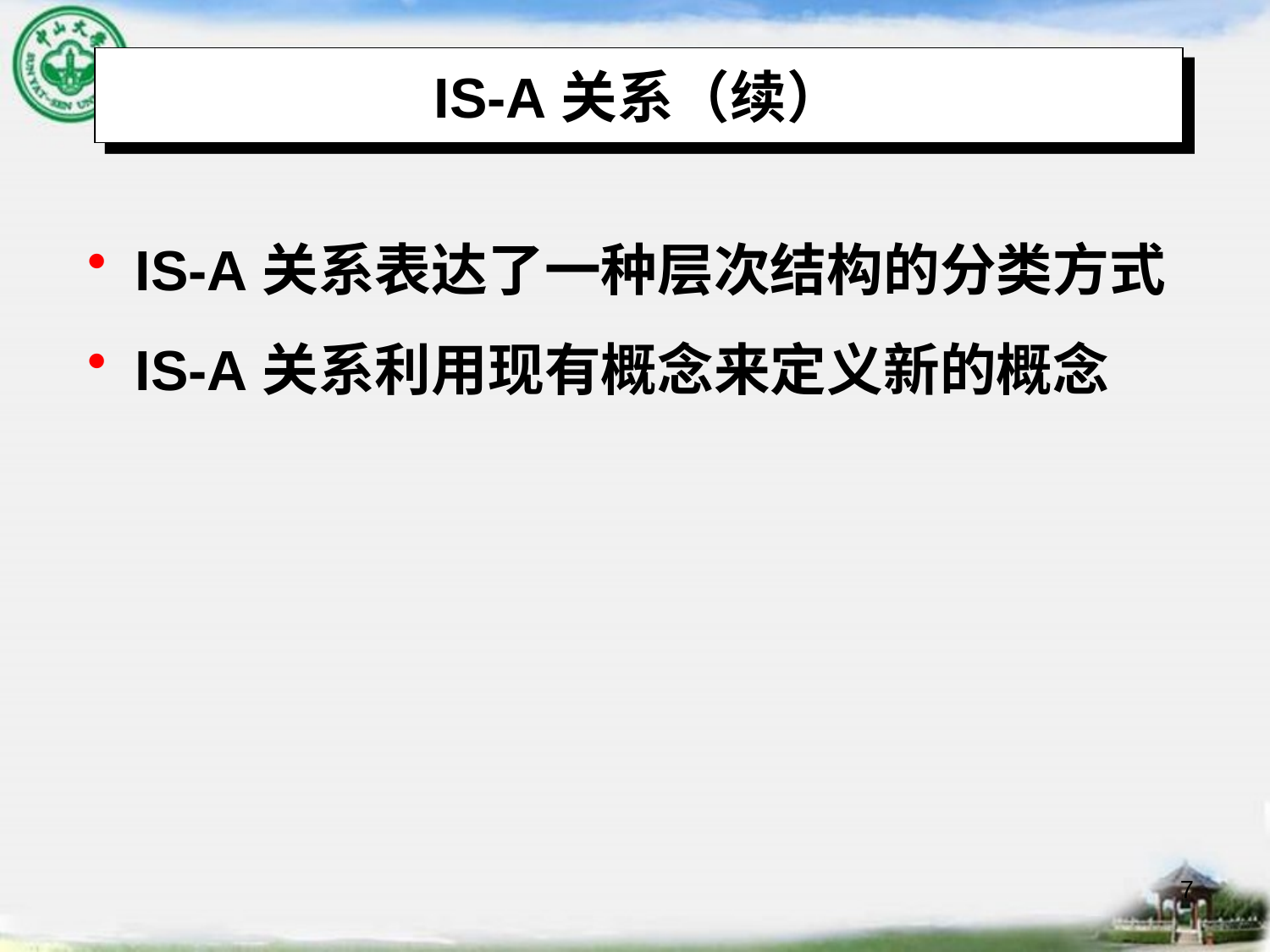

# IS-A关系（续）
IS-A关系表达了一种层次结构的分类方式
IS-A关系利用现有概念来定义新的概念
7